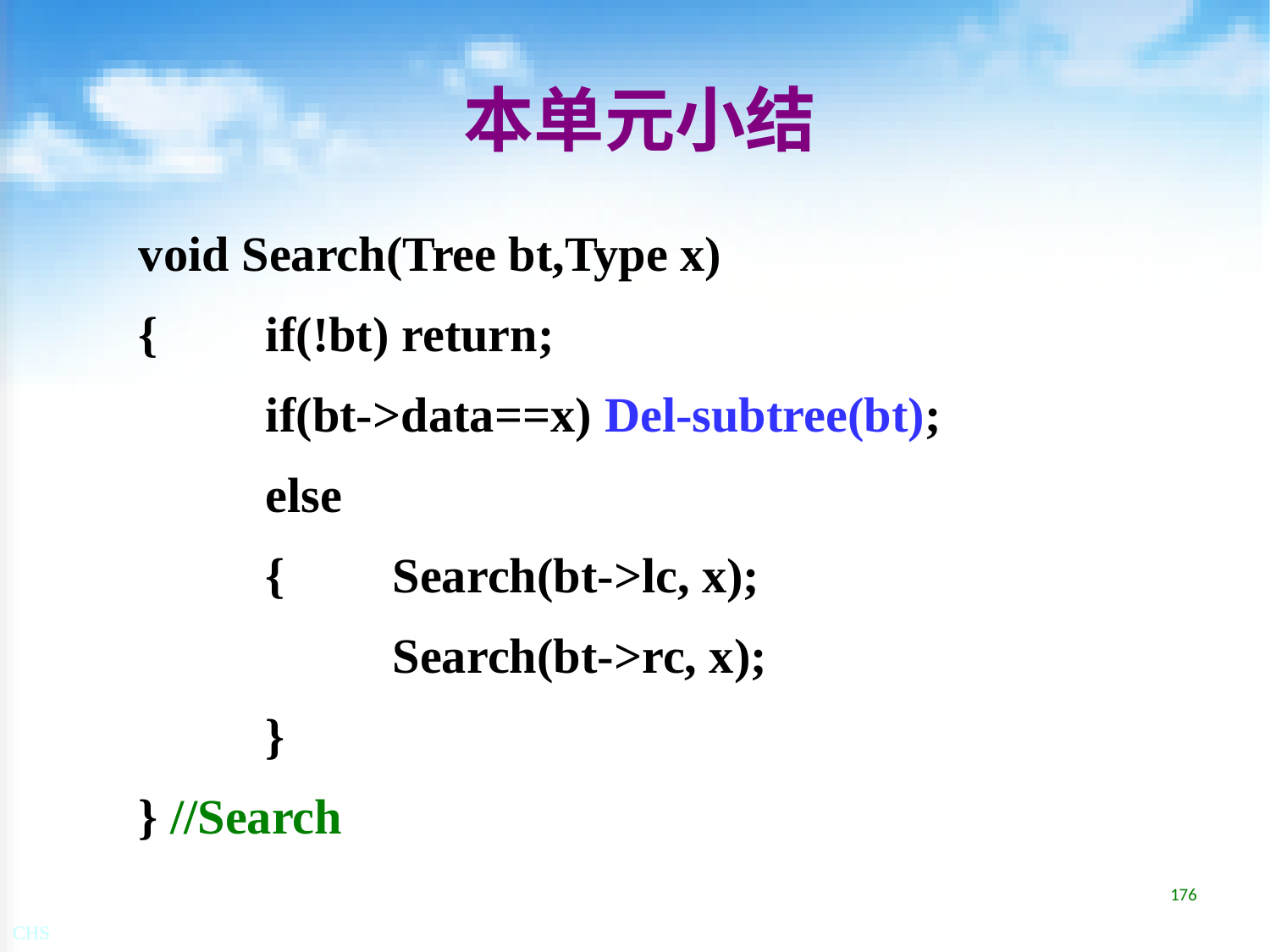

# 本单元小结
void Search(Tree bt,Type x)
{	if(!bt) return;
	if(bt->data==x) Del-subtree(bt);
	else
	{	Search(bt->lc, x);
		Search(bt->rc, x);
	}
} //Search
176